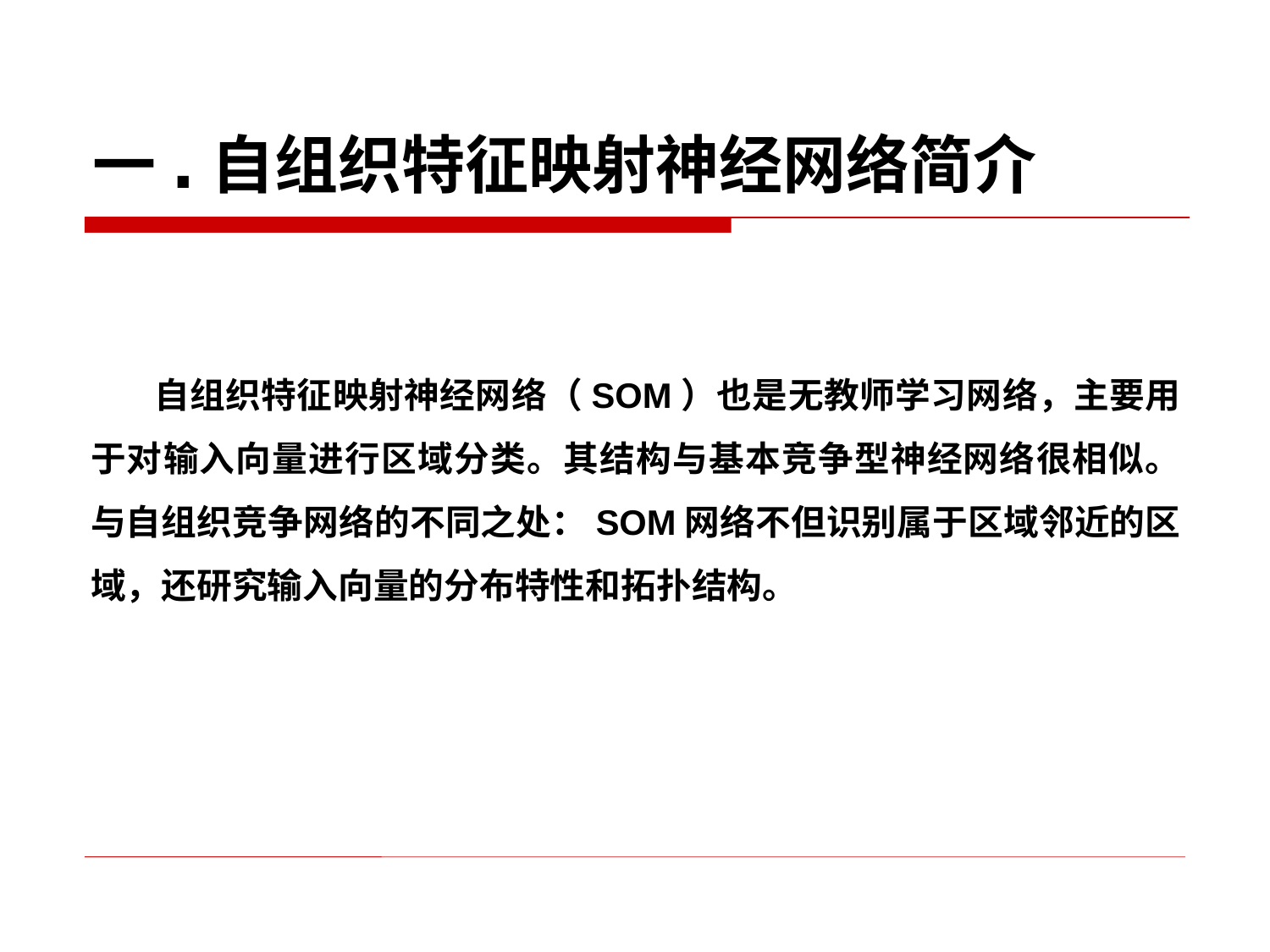

一.自组织特征映射神经网络简介

自组织特征映射神经网络（SOM）也是无教师学习网络，主要用于对输入向量进行区域分类。其结构与基本竞争型神经网络很相似。与自组织竞争网络的不同之处：SOM网络不但识别属于区域邻近的区域，还研究输入向量的分布特性和拓扑结构。